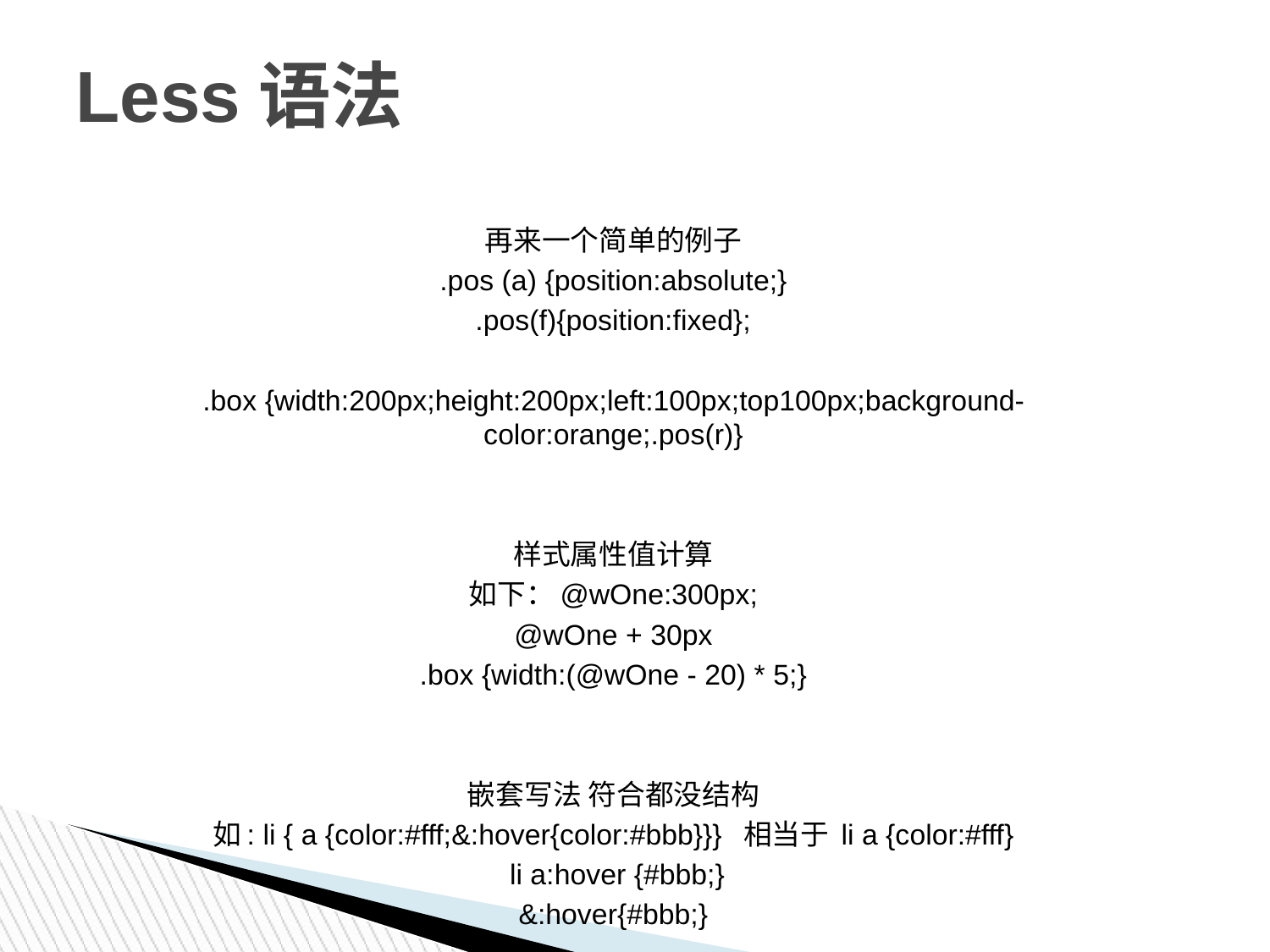

# Less语法
再来一个简单的例子
.pos (a) {position:absolute;}
.pos(f){position:fixed};

.box {width:200px;height:200px;left:100px;top100px;background-color:orange;.pos(r)}

样式属性值计算
如下：@wOne:300px;
@wOne + 30px
.box {width:(@wOne - 20) * 5;}

嵌套写法 符合都没结构
如: li { a {color:#fff;&:hover{color:#bbb}}}  相当于 li a {color:#fff}
 li a:hover {#bbb;}
&:hover{#bbb;}